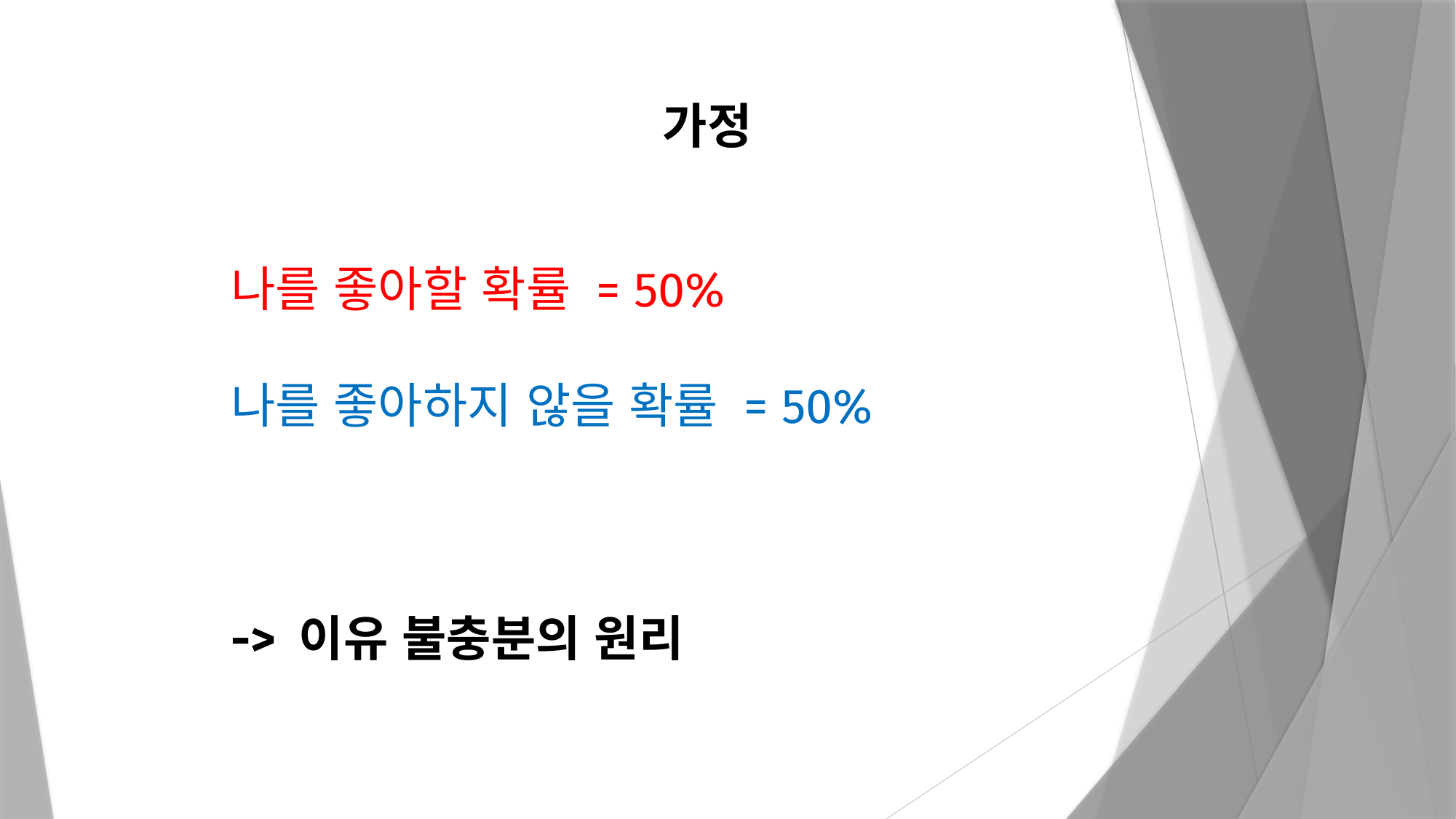

# 가정
나를 좋아할 확률 = 50%

나를 좋아하지 않을 확률 = 50%

-> 이유 불충분의 원리